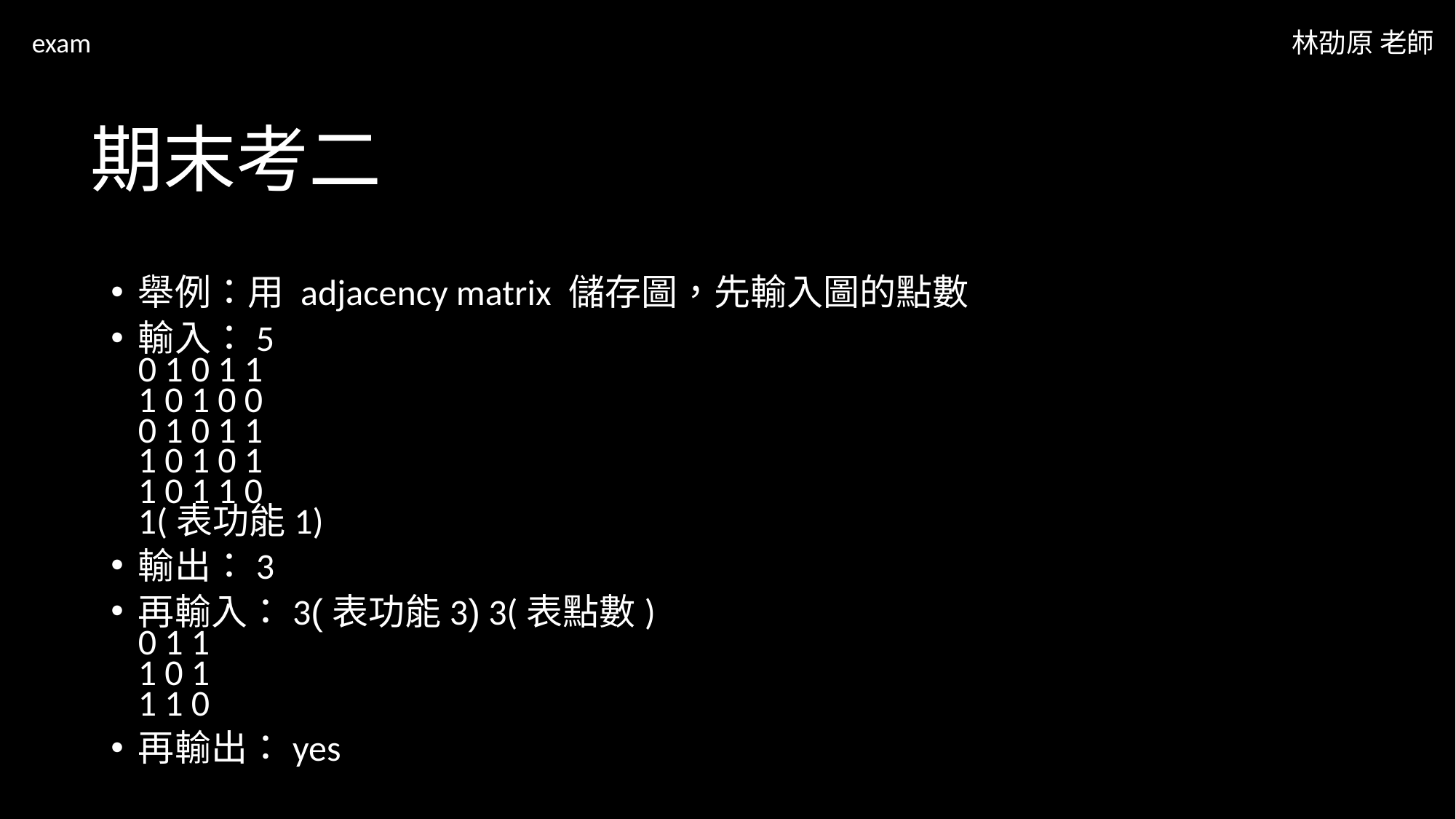

exam
林劭原 老師
# 期末考二
舉例：用 adjacency matrix 儲存圖，先輸入圖的點數
輸入：5
0 1 0 1 1
1 0 1 0 0
0 1 0 1 1
1 0 1 0 1
1 0 1 1 0
1(表功能1)
輸出：3
再輸入：3(表功能3) 3(表點數)
0 1 1
1 0 1
1 1 0
再輸出：yes